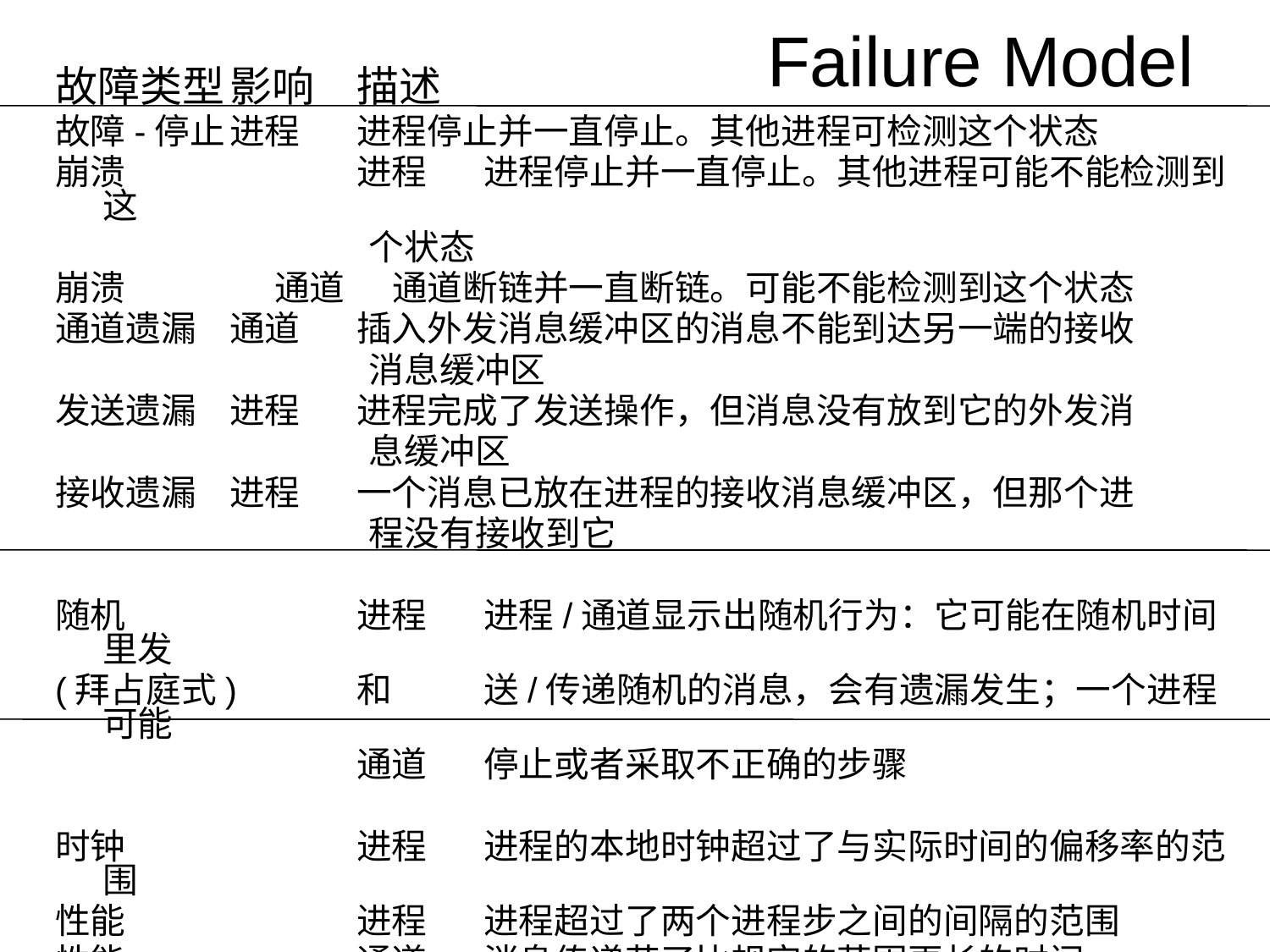

# Failure Model
故障类型	影响	描述
故障-停止	进程	进程停止并一直停止。其他进程可检测这个状态
崩溃		进程	进程停止并一直停止。其他进程可能不能检测到这
                                       个状态
崩溃                   通道      通道断链并一直断链。可能不能检测到这个状态
通道遗漏	通道	插入外发消息缓冲区的消息不能到达另一端的接收
                                       消息缓冲区
发送遗漏	进程	进程完成了发送操作，但消息没有放到它的外发消
                                       息缓冲区
接收遗漏	进程	一个消息已放在进程的接收消息缓冲区，但那个进
                                       程没有接收到它

随机		进程	进程/通道显示出随机行为：它可能在随机时间里发
(拜占庭式)	和	送/传递随机的消息，会有遗漏发生；一个进程可能
			通道	停止或者采取不正确的步骤

时钟		进程	进程的本地时钟超过了与实际时间的偏移率的范围
性能		进程	进程超过了两个进程步之间的间隔的范围
性能		通道	消息传递花了比规定的范围更长的时间